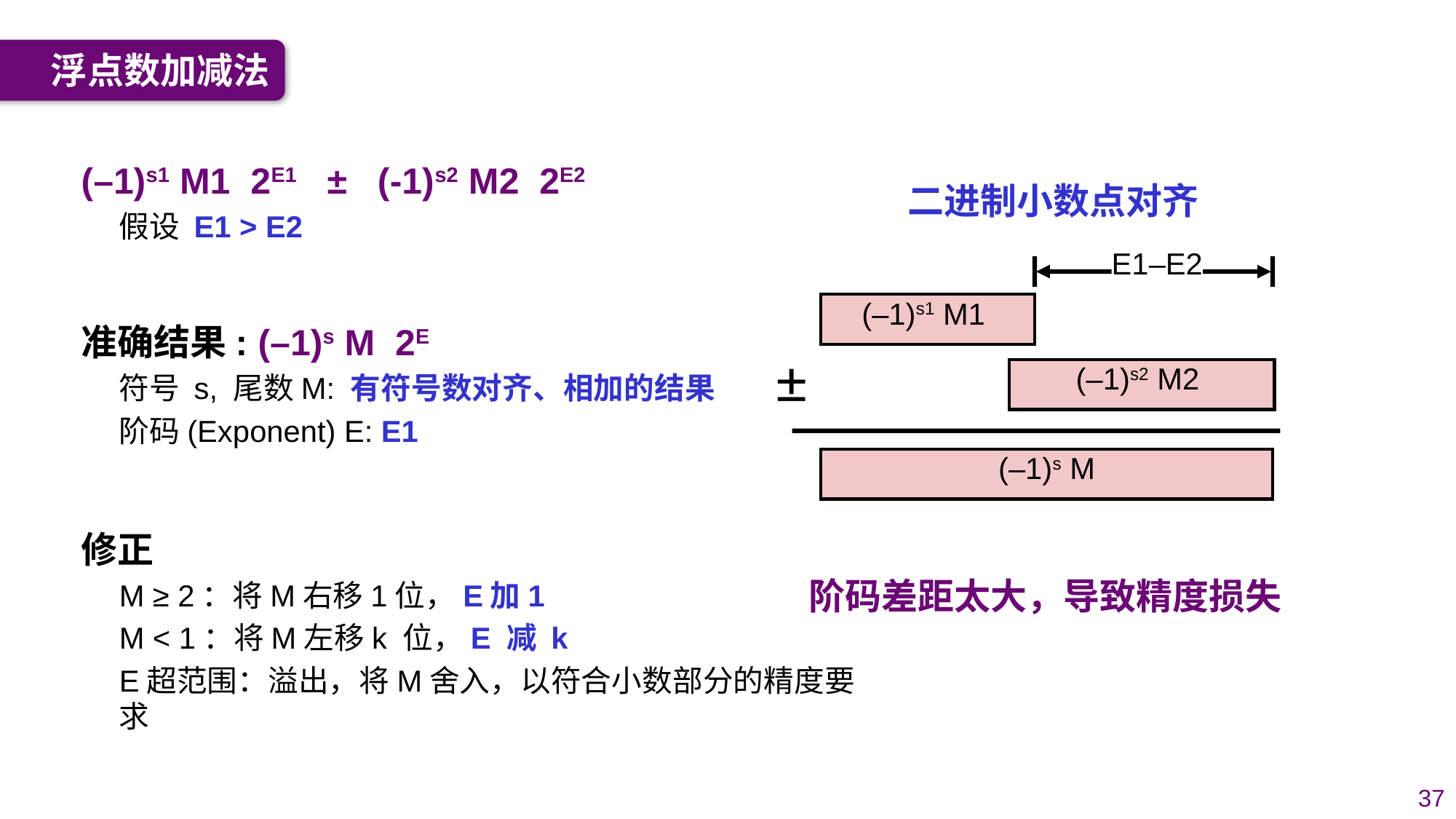

浮点数加减法
(–1)s1 M1  2E1   ±   (-1)s2 M2  2E2
假设 E1 > E2

准确结果: (–1)s M  2E
符号 s, 尾数M: 有符号数对齐、相加的结果
阶码(Exponent) E: E1

修正
M ≥ 2：将M右移1位，E加1
M < 1：将M左移k 位，E 减 k
E超范围：溢出，将M舍入，以符合小数部分的精度要求
二进制小数点对齐
E1–E2

(–1)s1 M1
±
(–1)s2 M2

(–1)s M
阶码差距太大，导致精度损失
37